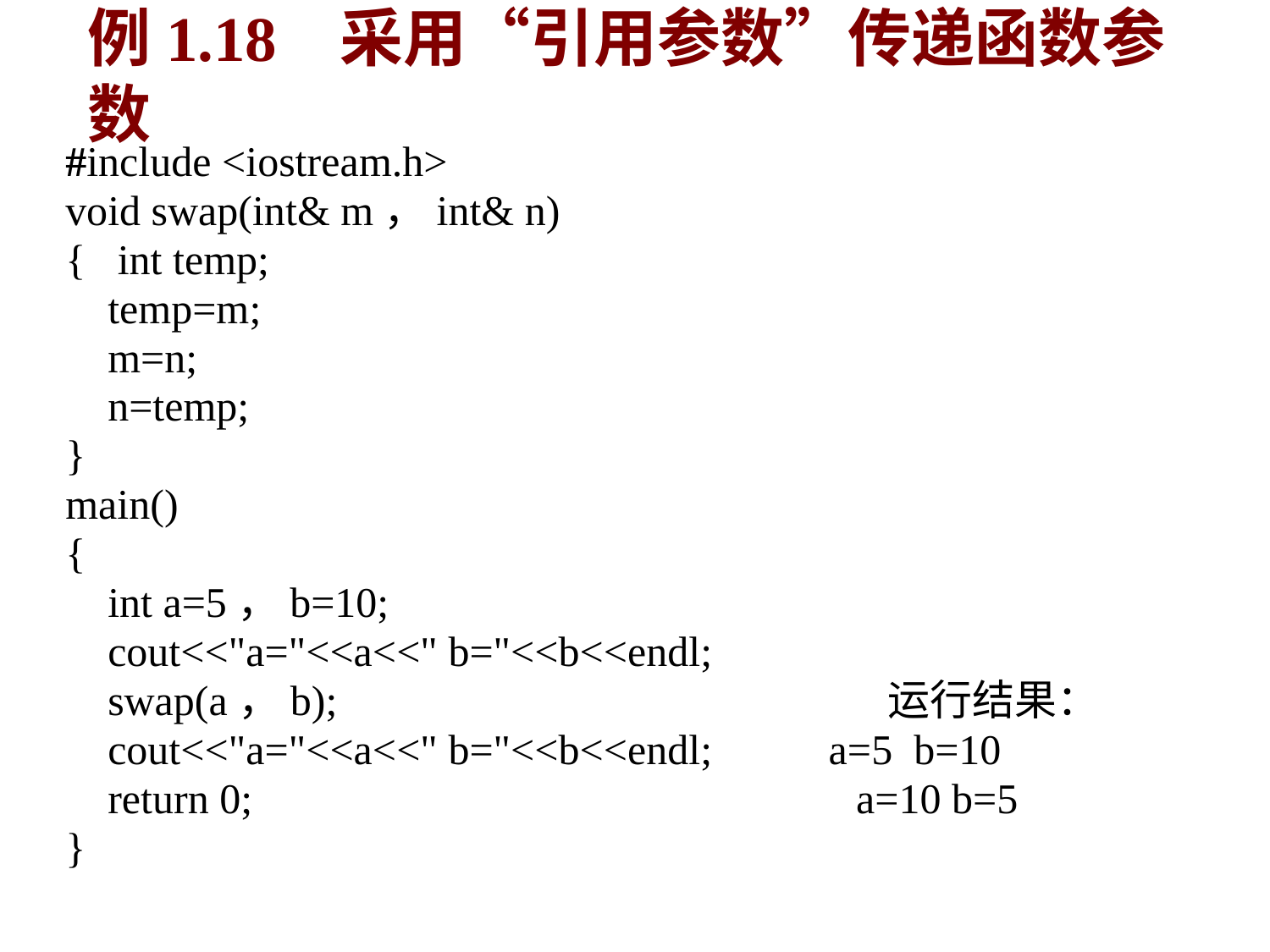

例1.18   采用“引用参数”传递函数参数
#include <iostream.h>
void swap(int& m，int& n)
{   int temp;
    temp=m;
    m=n;
    n=temp;
}
main()
{
    int a=5，b=10;
    cout<<"a="<<a<<" b="<<b<<endl;
    swap(a，b);                                                   运行结果：
    cout<<"a="<<a<<" b="<<b<<endl;           a=5  b=10
    return 0;                                                         a=10 b=5
}